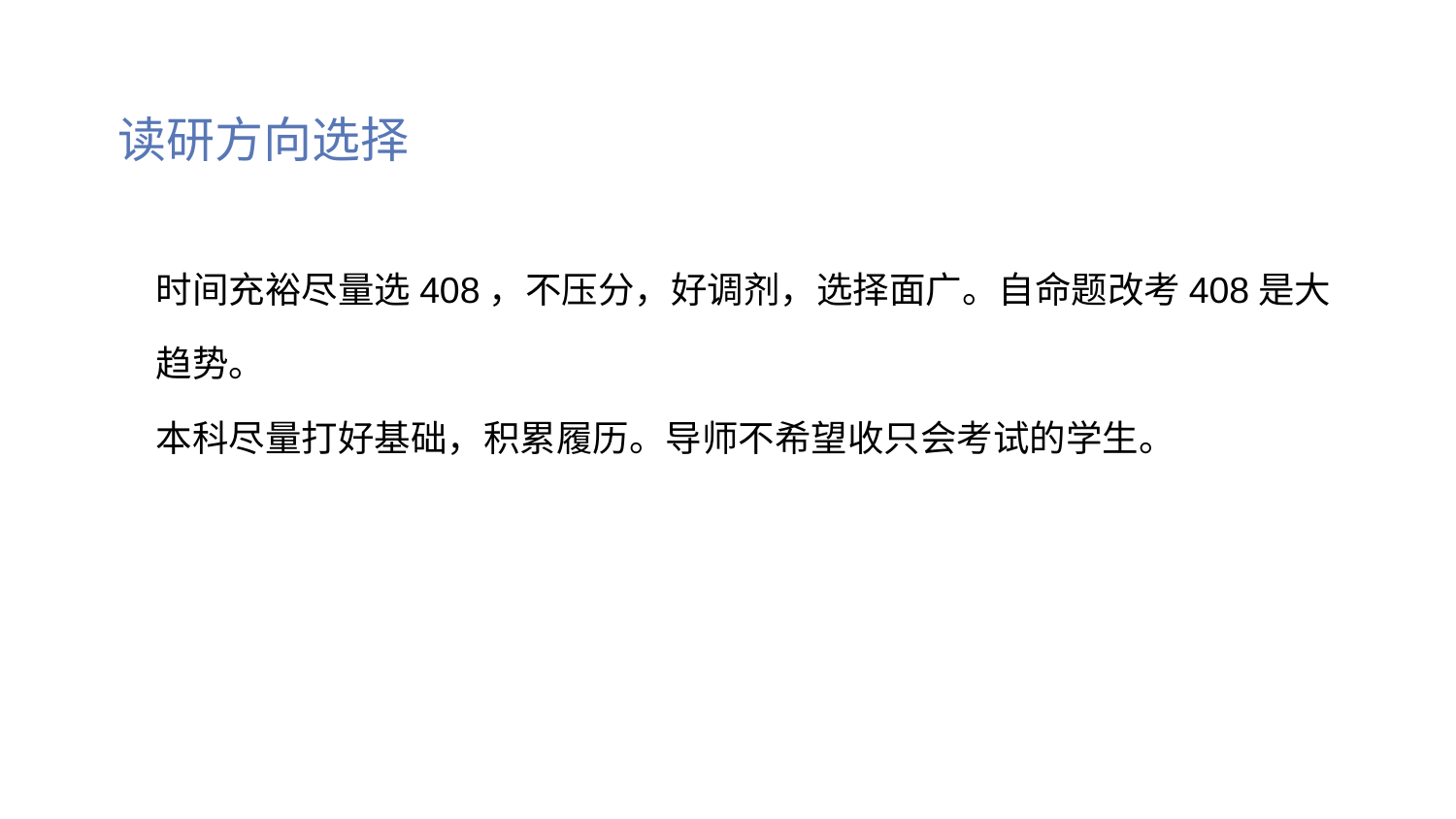

读研方向选择
时间充裕尽量选408，不压分，好调剂，选择面广。自命题改考408是大趋势。
本科尽量打好基础，积累履历。导师不希望收只会考试的学生。

添加标题内容
您的内容打在这里，或者通过复制您的文本后，在此框中选择粘贴，并选择只保留文字。